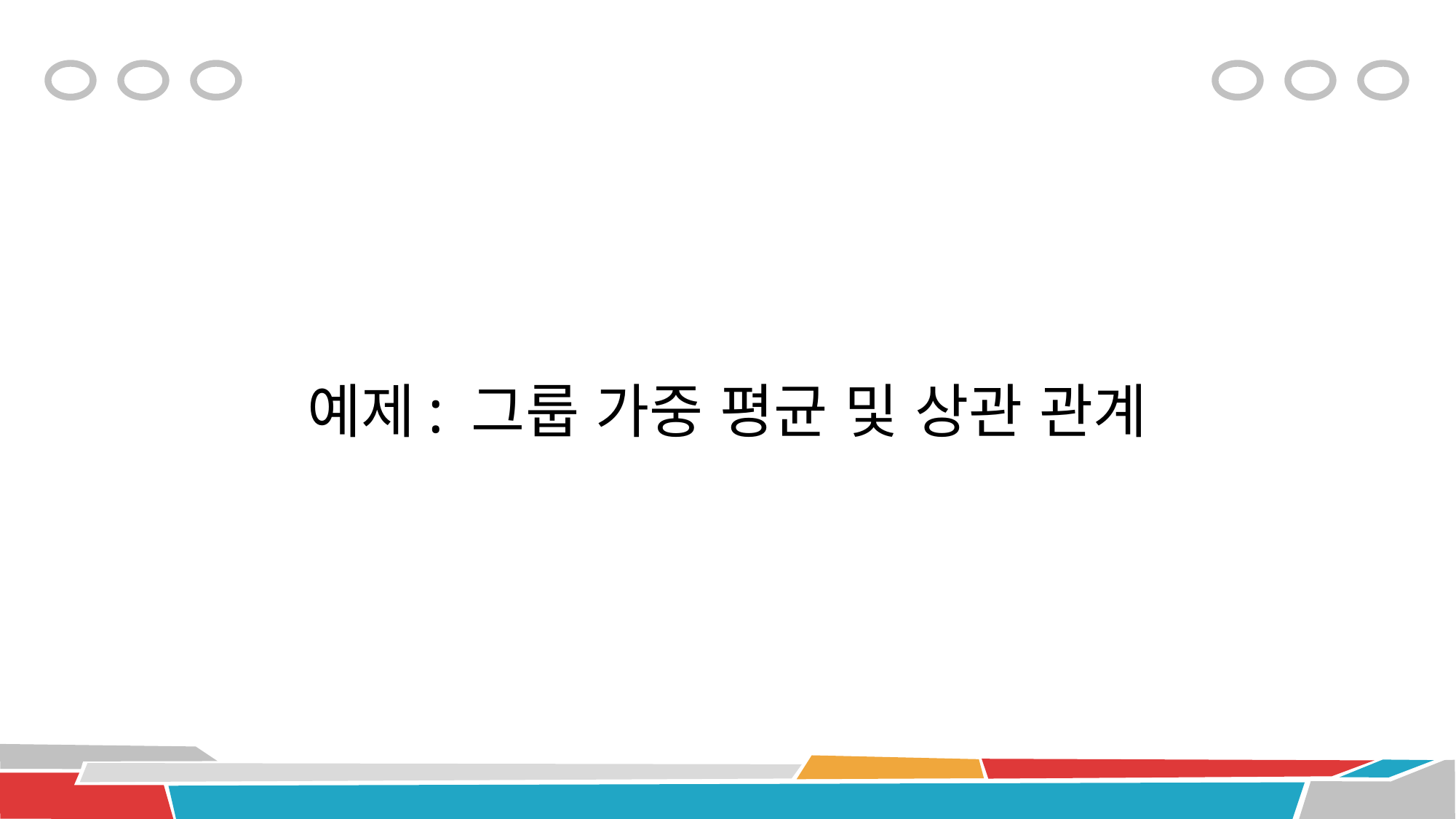

# 예제: 그룹 가중 평균 및 상관 관계